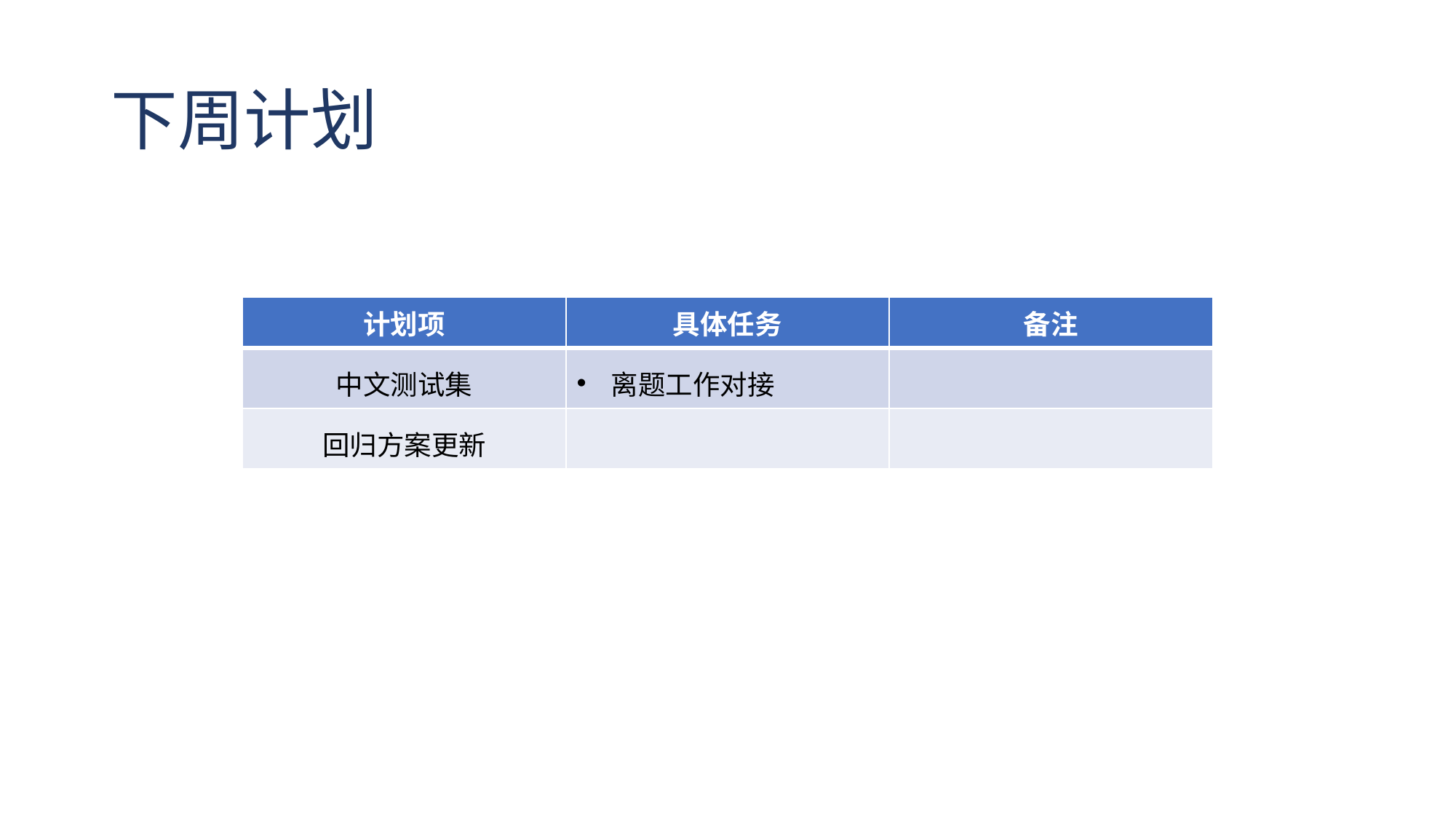

# 下周计划
| 计划项 | 具体任务 | 备注 |
| --- | --- | --- |
| 中文测试集 | 离题工作对接 |  |
| 回归方案更新 |  |  |